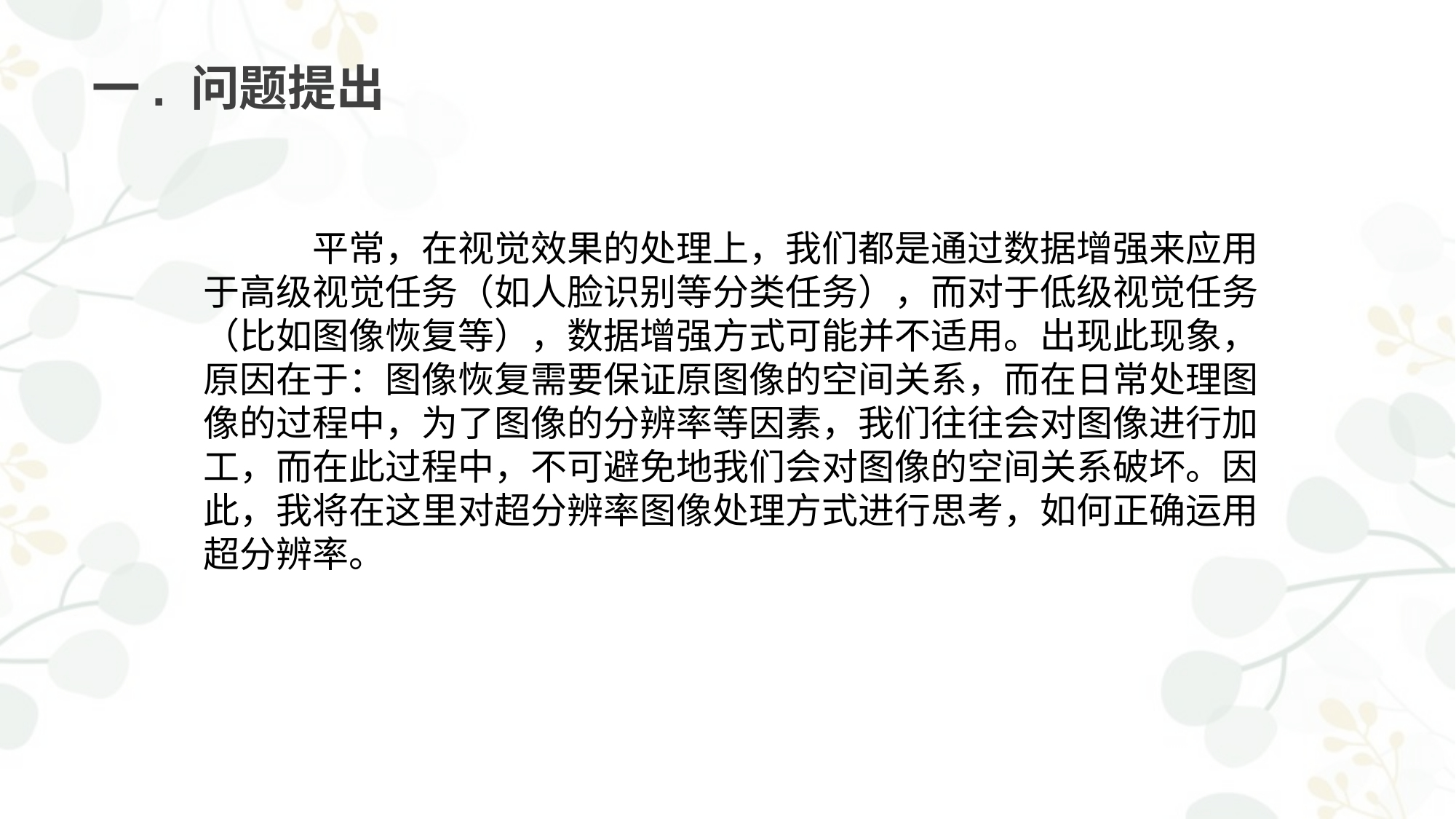

# 一. 问题提出
	平常，在视觉效果的处理上，我们都是通过数据增强来应用于高级视觉任务（如人脸识别等分类任务），而对于低级视觉任务（比如图像恢复等），数据增强方式可能并不适用。出现此现象，原因在于：图像恢复需要保证原图像的空间关系，而在日常处理图像的过程中，为了图像的分辨率等因素，我们往往会对图像进行加工，而在此过程中，不可避免地我们会对图像的空间关系破坏。因此，我将在这里对超分辨率图像处理方式进行思考，如何正确运用超分辨率。